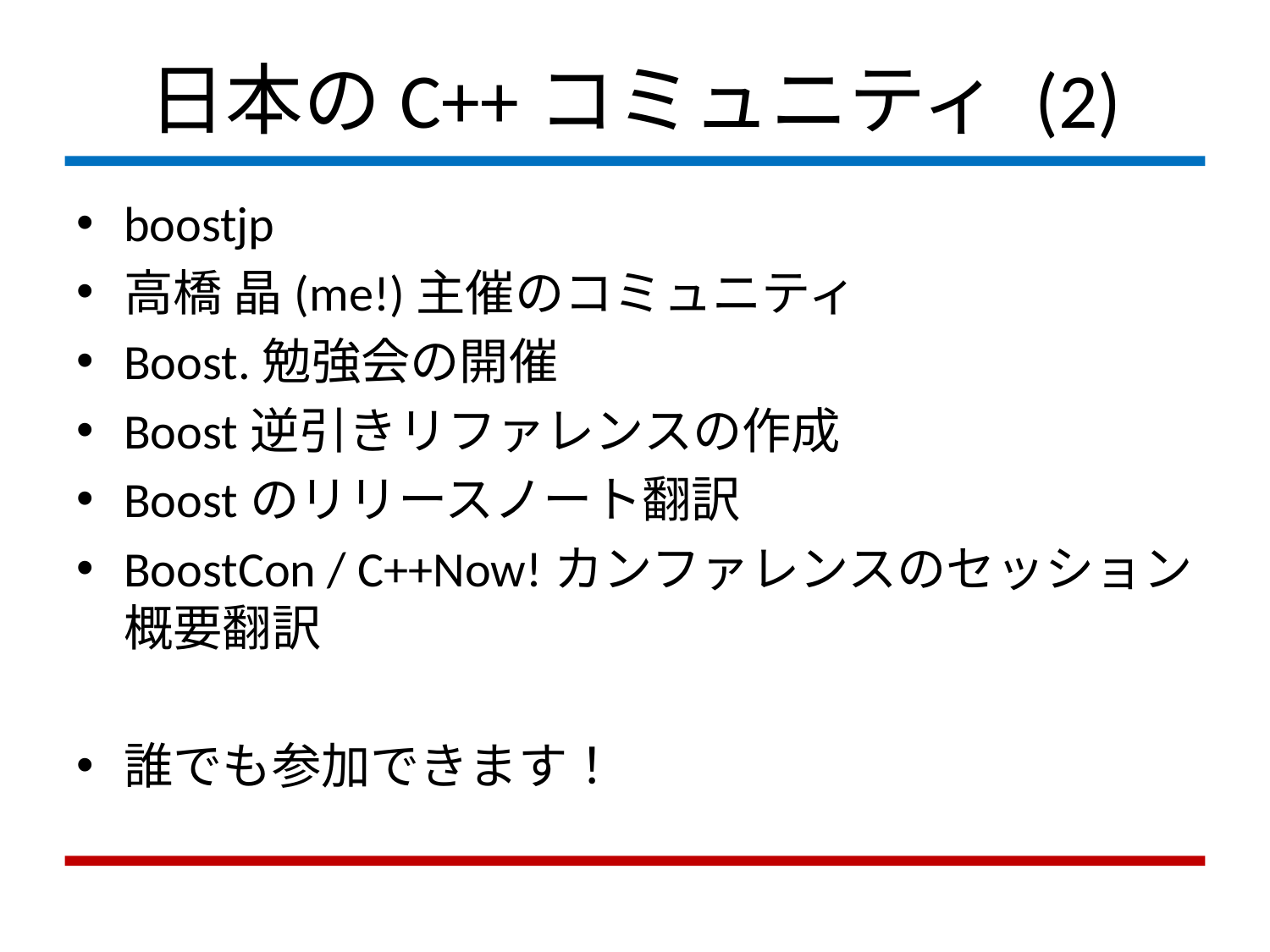

# 日本のC++コミュニティ (2)
boostjp
高橋 晶(me!)主催のコミュニティ
Boost.勉強会の開催
Boost逆引きリファレンスの作成
Boostのリリースノート翻訳
BoostCon / C++Now!カンファレンスのセッション概要翻訳

誰でも参加できます！